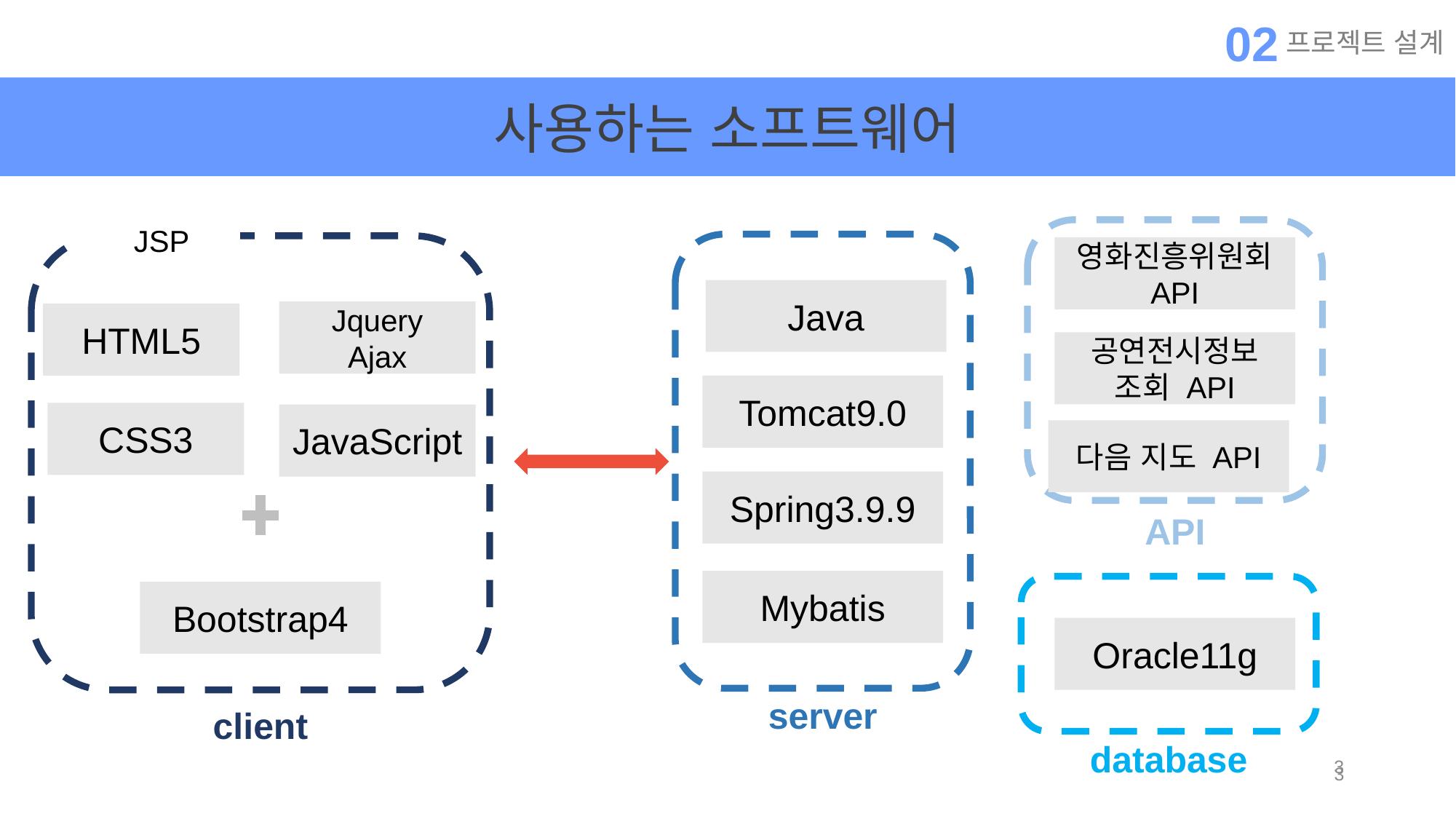

02
프로젝트 설계
사용하는 소프트웨어

JSP

API

server

영화진흥위원회 API
Java
Jquery
Ajax
HTML5
공연전시정보
조회 API
Tomcat9.0
CSS3
JavaScript
다음 지도 API

Spring3.9.9

Mybatis

database
Bootstrap4
Oracle11g
client
3
3